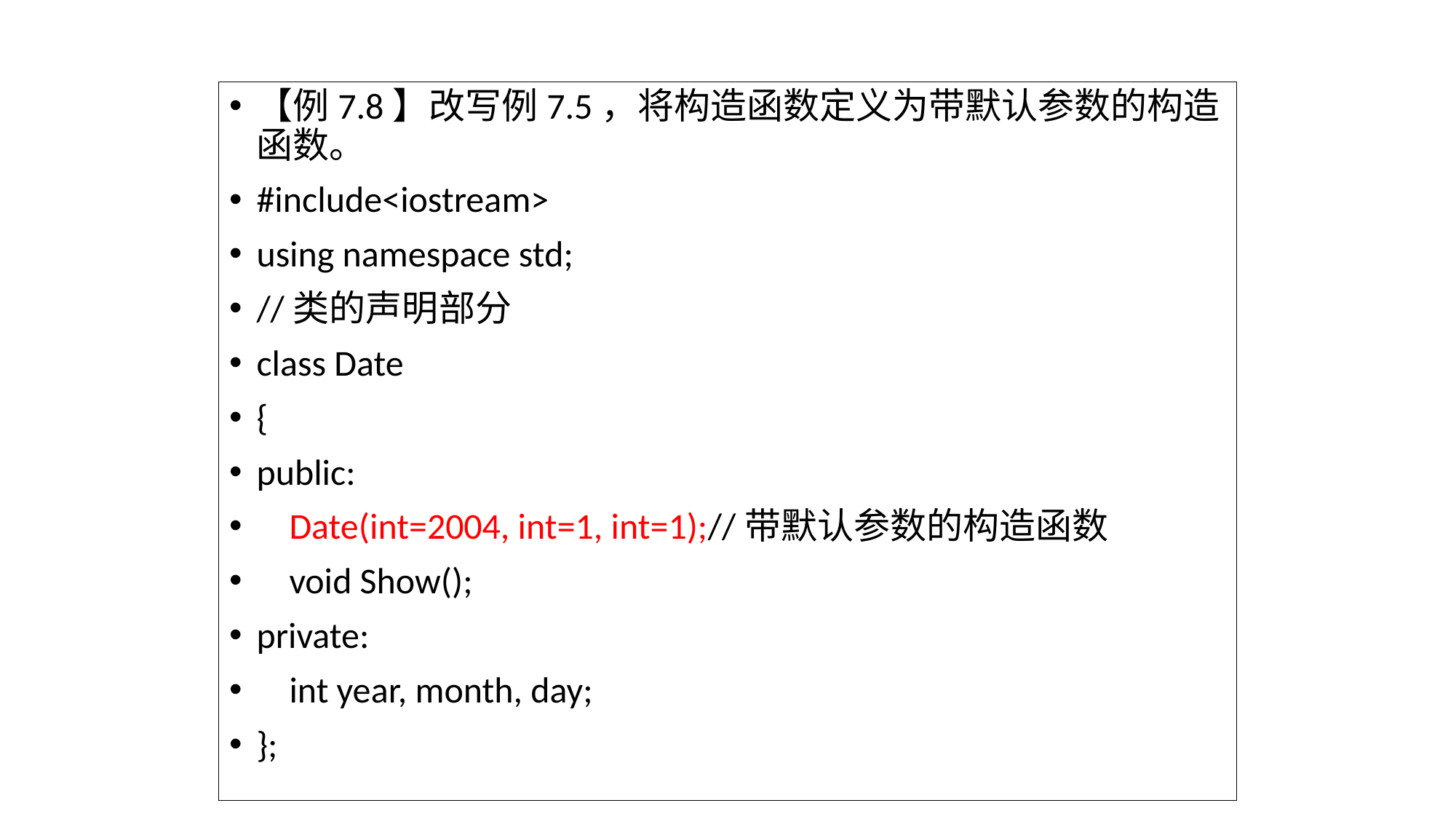

【例7.8】改写例7.5，将构造函数定义为带默认参数的构造函数。
#include<iostream>
using namespace std;
//类的声明部分
class Date
{
public:
    Date(int=2004, int=1, int=1);//带默认参数的构造函数
    void Show();
private:
    int year, month, day;
};